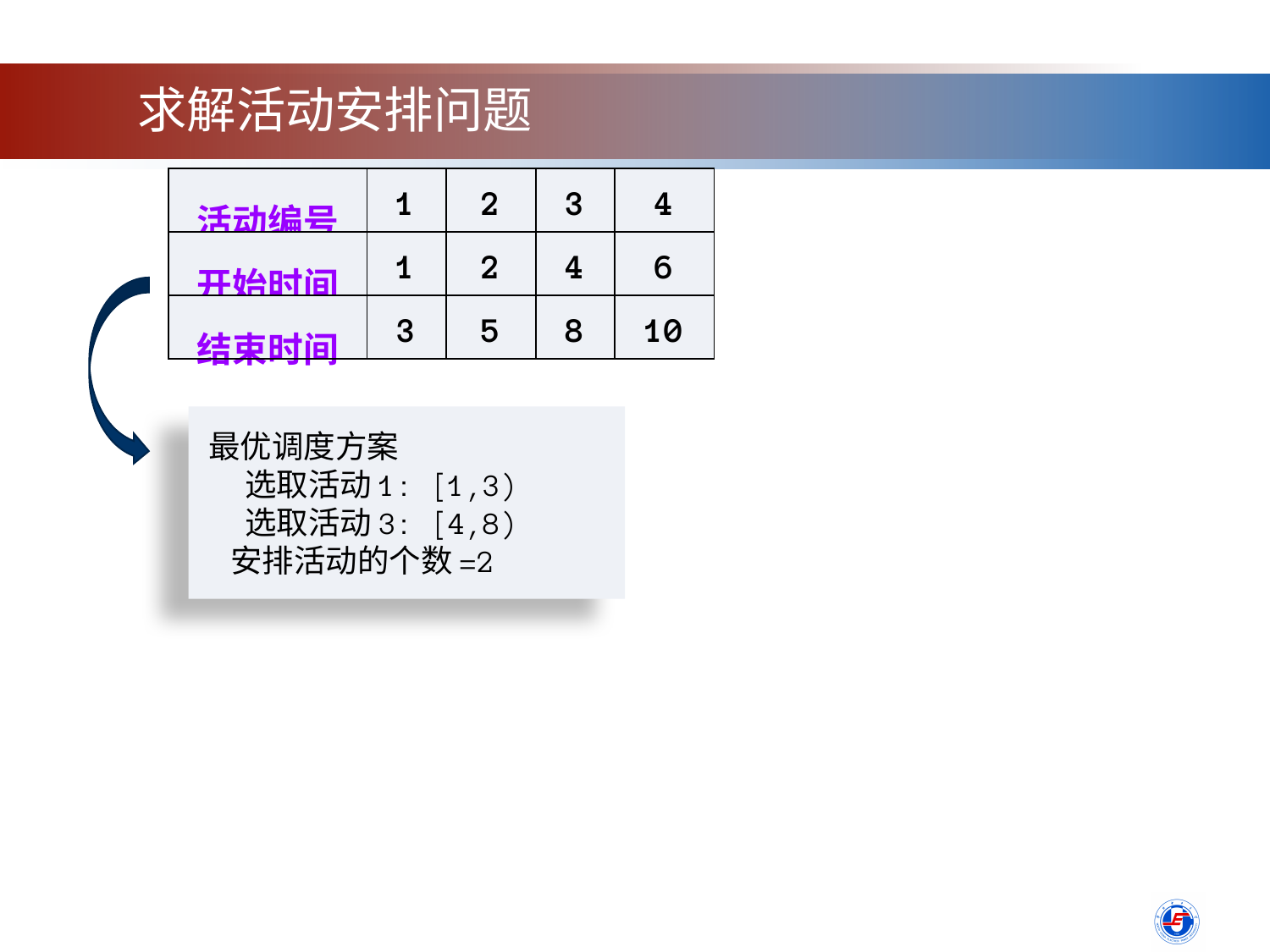

求解活动安排问题
| 活动编号 | 1 | 2 | 3 | 4 |
| --- | --- | --- | --- | --- |
| 开始时间 | 1 | 2 | 4 | 6 |
| 结束时间 | 3 | 5 | 8 | 10 |

最优调度方案
    选取活动1: [1,3)
    选取活动3: [4,8)
  安排活动的个数=2